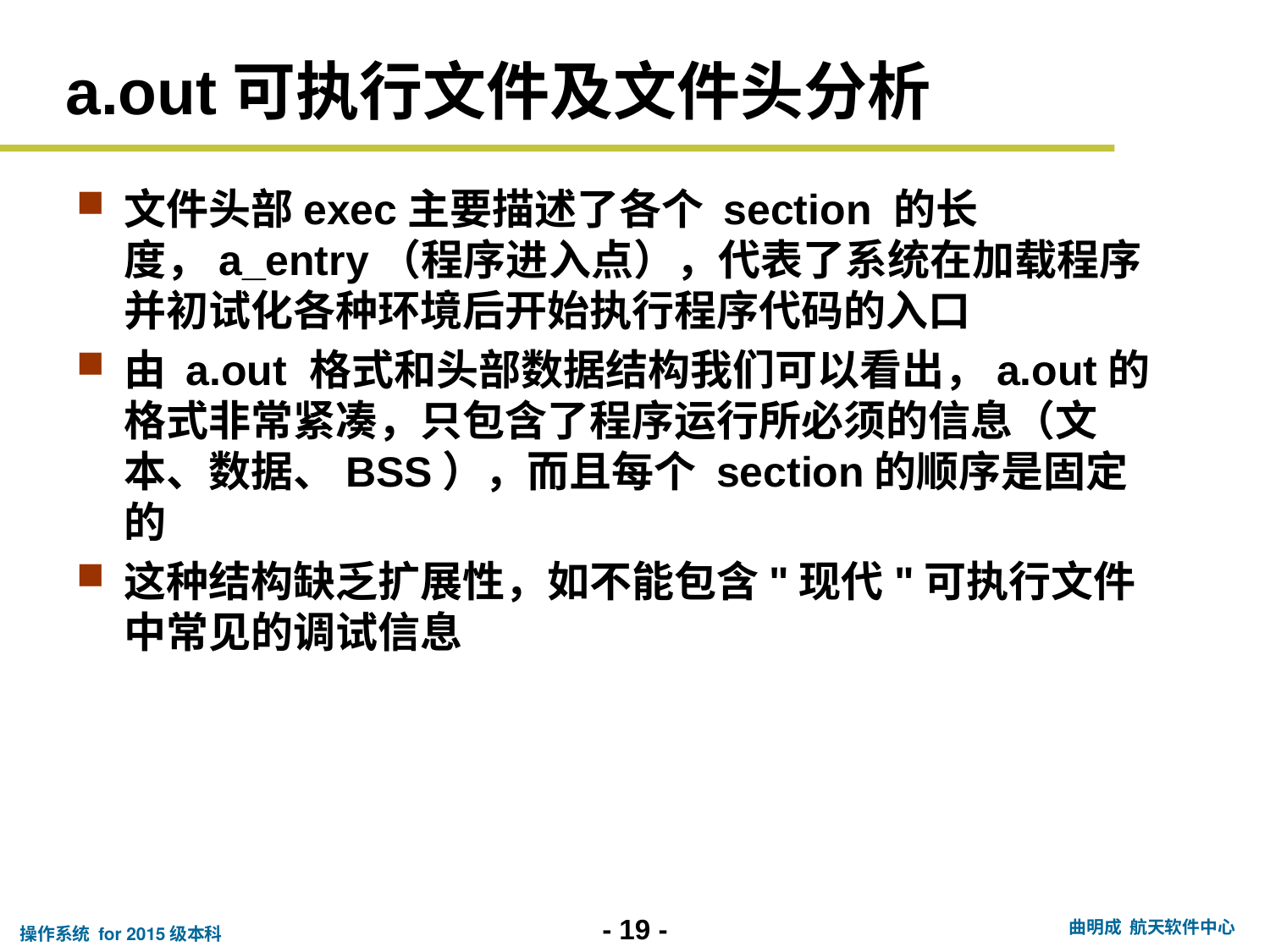

# a.out可执行文件及文件头分析
文件头部exec主要描述了各个 section 的长度，a_entry（程序进入点），代表了系统在加载程序并初试化各种环境后开始执行程序代码的入口
由 a.out 格式和头部数据结构我们可以看出，a.out的格式非常紧凑，只包含了程序运行所必须的信息（文本、数据、BSS），而且每个 section的顺序是固定的
这种结构缺乏扩展性，如不能包含"现代"可执行文件中常见的调试信息